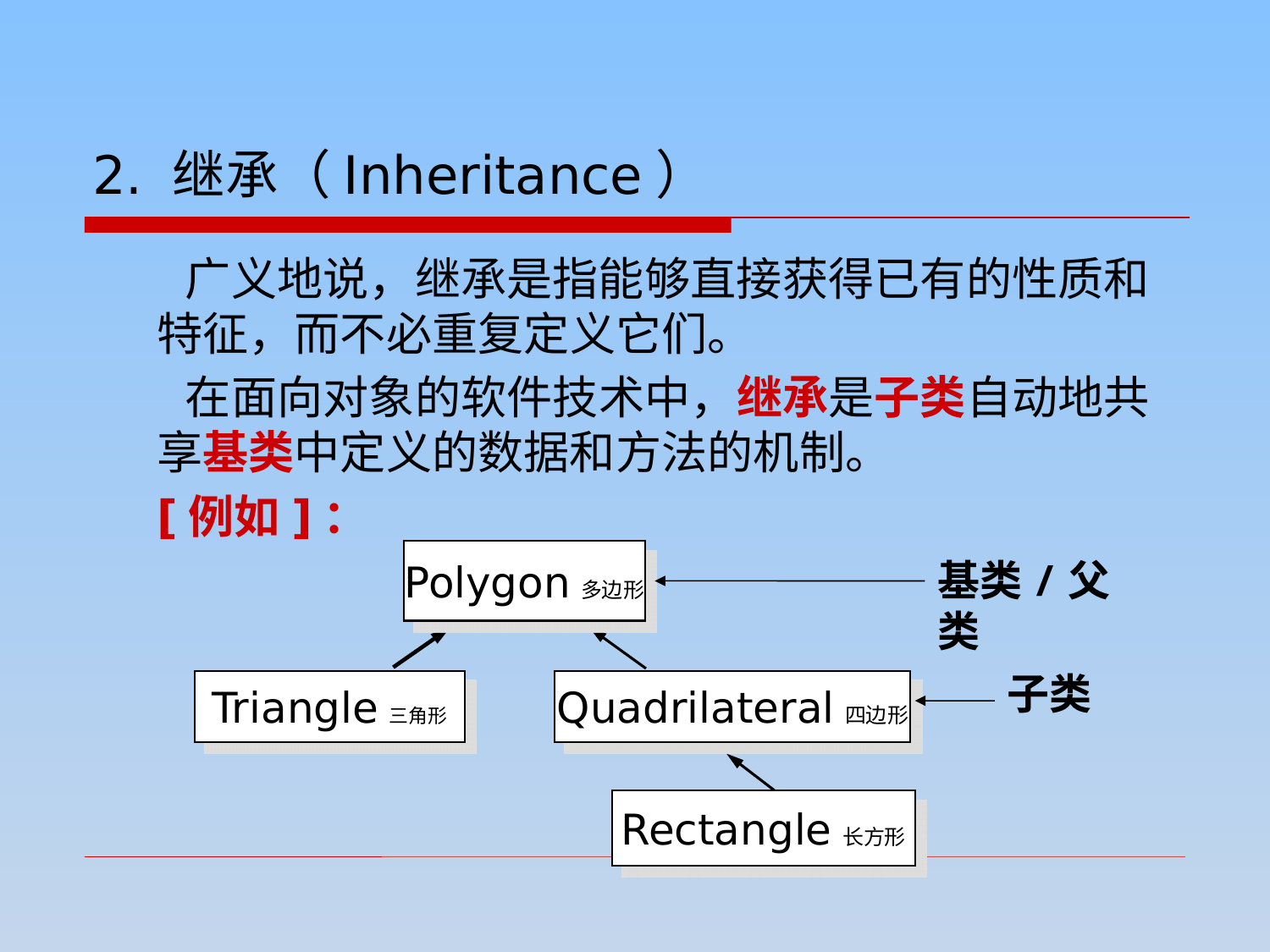

2. 继承（Inheritance）
        广义地说，继承是指能够直接获得已有的性质和特征，而不必重复定义它们。
        在面向对象的软件技术中，继承是子类自动地共享基类中定义的数据和方法的机制。
	[例如]：

Polygon多边形
基类/父类

子类
Triangle三角形
Quadrilateral四边形

Rectangle长方形